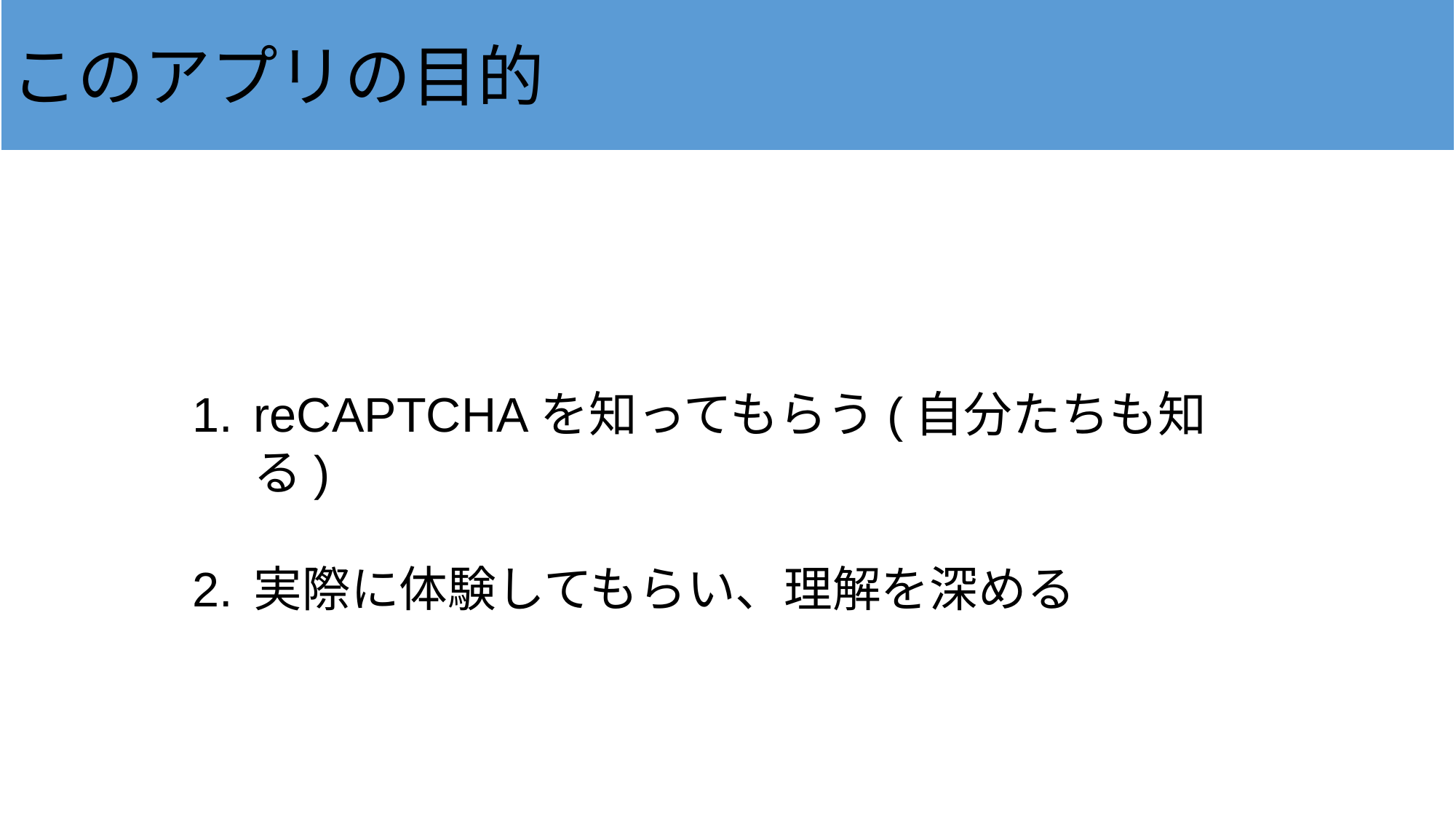

# このアプリの目的

reCAPTCHAを知ってもらう(自分たちも知る)

実際に体験してもらい、理解を深める